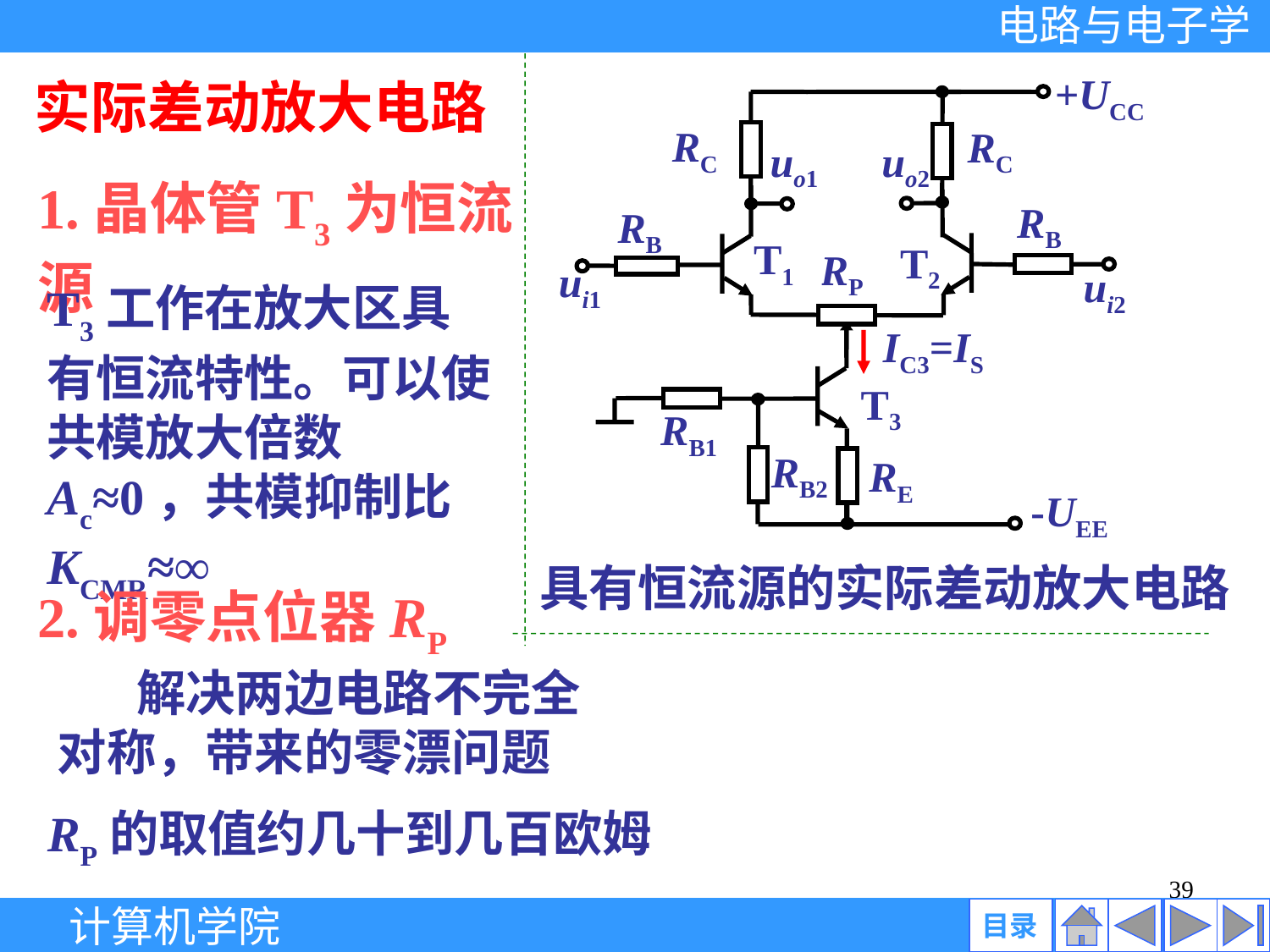

+UCC

RC
RC

uo1      uo2

RB

RB

T1
T2

RP
ui1
ui2

IC3=IS

T3

RB1

RB2
RE

-UEE

实际差动放大电路
1.晶体管T3为恒流源
T3工作在放大区具有恒流特性。可以使共模放大倍数Ac≈0，共模抑制比KCMR≈∞

具有恒流源的实际差动放大电路
2.调零点位器RP
      解决两边电路不完全对称，带来的零漂问题
RP的取值约几十到几百欧姆